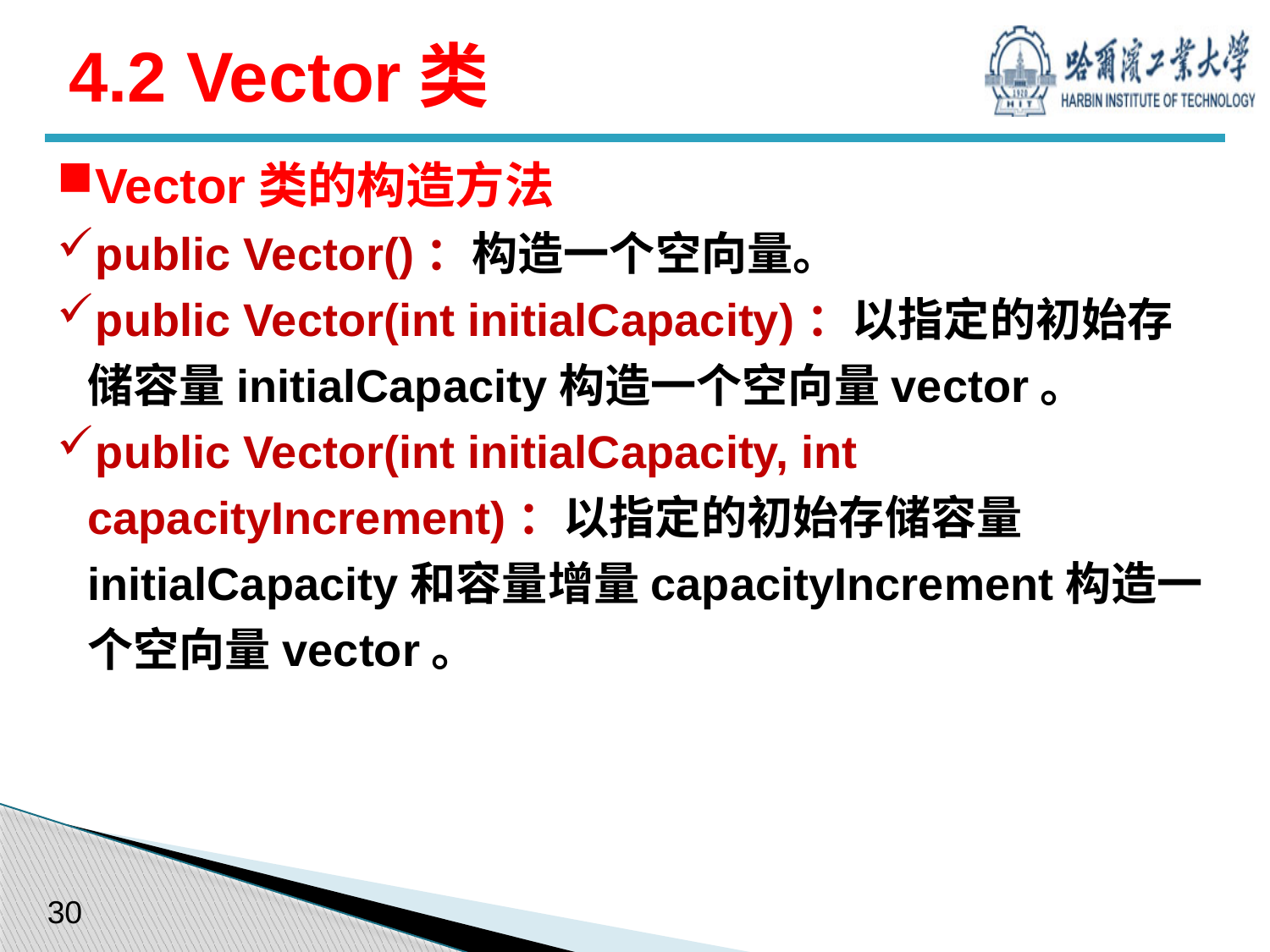

# 4.2 Vector类
Vector类的构造方法
public Vector()：构造一个空向量。
public Vector(int initialCapacity)：以指定的初始存储容量initialCapacity构造一个空向量vector。
public Vector(int initialCapacity, int capacityIncrement)：以指定的初始存储容量initialCapacity和容量增量capacityIncrement构造一个空向量vector。